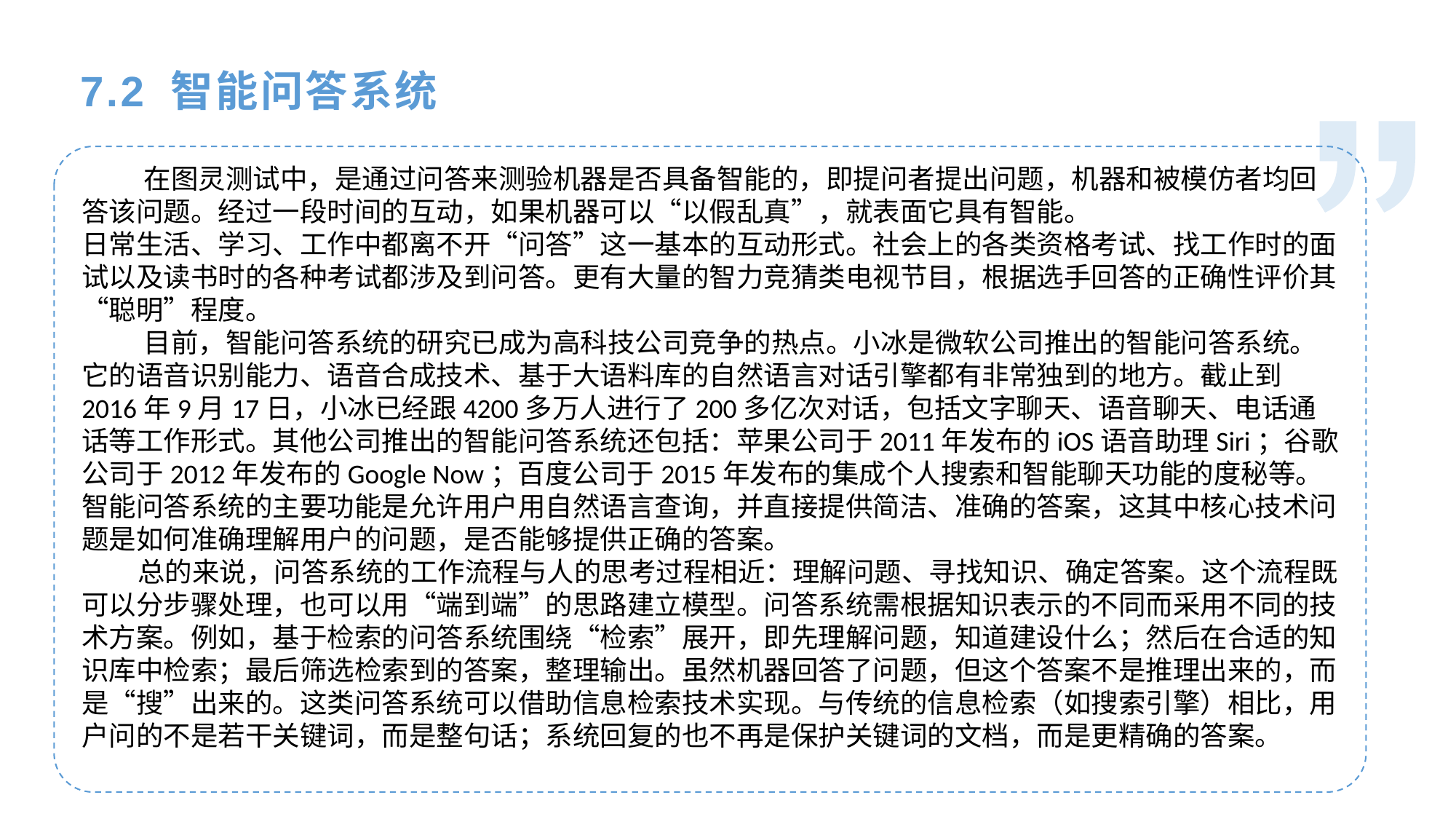

人工智能基础
7.2 智能问答系统

         在图灵测试中，是通过问答来测验机器是否具备智能的，即提问者提出问题，机器和被模仿者均回答该问题。经过一段时间的互动，如果机器可以“以假乱真”，就表面它具有智能。
日常生活、学习、工作中都离不开“问答”这一基本的互动形式。社会上的各类资格考试、找工作时的面试以及读书时的各种考试都涉及到问答。更有大量的智力竞猜类电视节目，根据选手回答的正确性评价其“聪明”程度。
         目前，智能问答系统的研究已成为高科技公司竞争的热点。小冰是微软公司推出的智能问答系统。它的语音识别能力、语音合成技术、基于大语料库的自然语言对话引擎都有非常独到的地方。截止到2016年9月17日，小冰已经跟4200多万人进行了200多亿次对话，包括文字聊天、语音聊天、电话通话等工作形式。其他公司推出的智能问答系统还包括：苹果公司于2011年发布的iOS语音助理Siri；谷歌公司于2012年发布的Google Now；百度公司于2015年发布的集成个人搜索和智能聊天功能的度秘等。
智能问答系统的主要功能是允许用户用自然语言查询，并直接提供简洁、准确的答案，这其中核心技术问题是如何准确理解用户的问题，是否能够提供正确的答案。
        总的来说，问答系统的工作流程与人的思考过程相近：理解问题、寻找知识、确定答案。这个流程既可以分步骤处理，也可以用“端到端”的思路建立模型。问答系统需根据知识表示的不同而采用不同的技术方案。例如，基于检索的问答系统围绕“检索”展开，即先理解问题，知道建设什么；然后在合适的知识库中检索；最后筛选检索到的答案，整理输出。虽然机器回答了问题，但这个答案不是推理出来的，而是“搜”出来的。这类问答系统可以借助信息检索技术实现。与传统的信息检索（如搜索引擎）相比，用户问的不是若干关键词，而是整句话；系统回复的也不再是保护关键词的文档，而是更精确的答案。